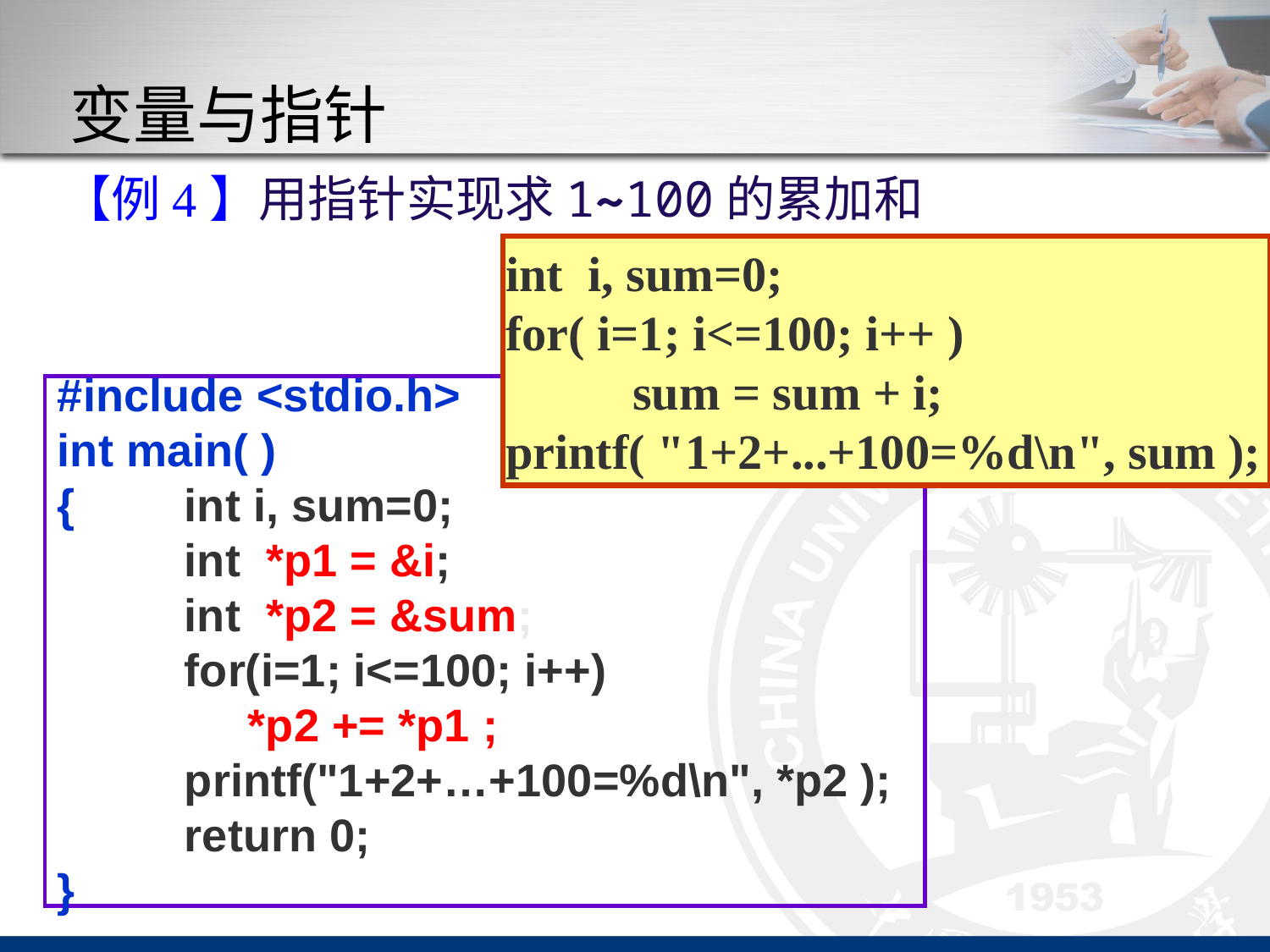

# 变量与指针
【例4】用指针实现求1~100的累加和
int  i, sum=0;
for( i=1; i<=100; i++ )
	sum = sum + i;
printf( "1+2+...+100=%d\n", sum );
#include <stdio.h>
int main( )
{	int i, sum=0;
	int  *p1 = &i;
 	int  *p2 = &sum;
	for(i=1; i<=100; i++)
	     *p2 += *p1 ;
	printf("1+2+…+100=%d\n", *p2 );
	return 0;
}